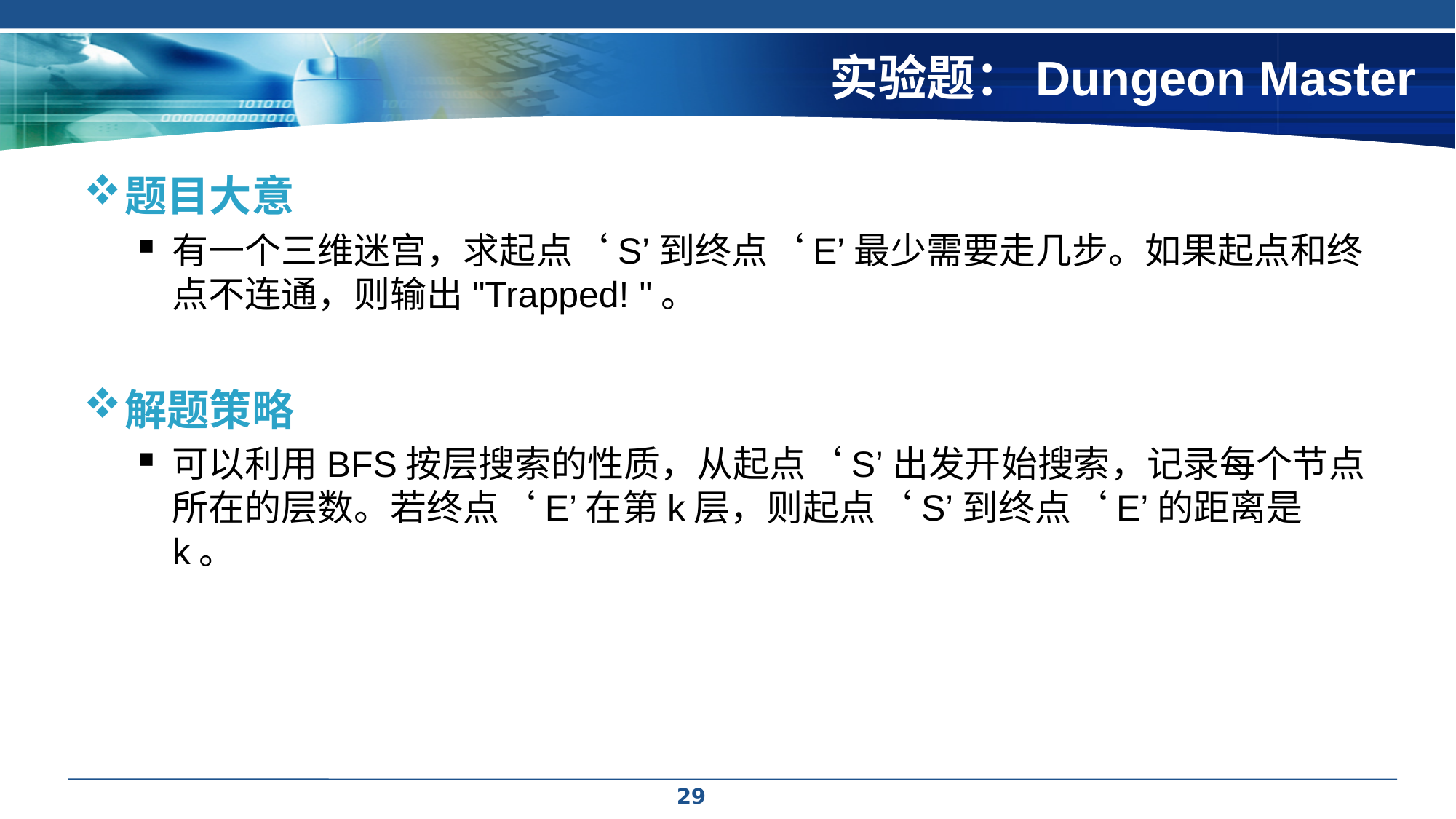

# 实验题：Dungeon Master
题目大意
有一个三维迷宫，求起点‘S’到终点‘E’最少需要走几步。如果起点和终点不连通，则输出"Trapped! "。

解题策略
可以利用BFS按层搜索的性质，从起点‘S’出发开始搜索，记录每个节点所在的层数。若终点‘E’在第k层，则起点‘S’到终点‘E’的距离是k。
29